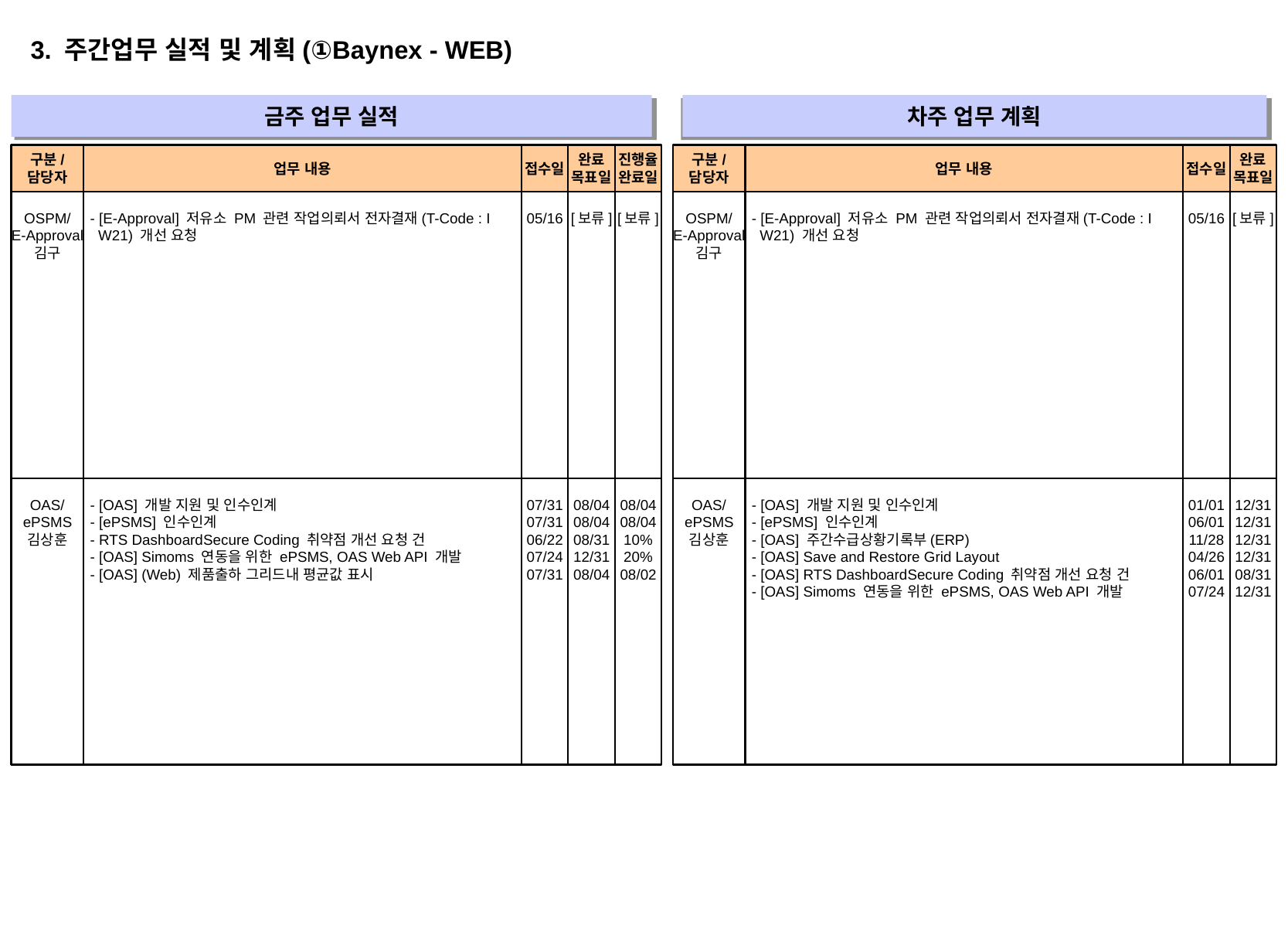

3. 주간업무 실적 및 계획(①Baynex - WEB)
금주 업무 실적
차주 업무 계획
" "
" "
구분/
담당자
업무 내용
접수일
완료
목표일
진행율
완료일
구분/
담당자
업무 내용
접수일
완료
목표일
OSPM/
E-Approval
김구

- [E-Approval] 저유소 PM 관련 작업의뢰서 전자결재(T-Code : I
  W21) 개선 요청
05/16
[보류]
[보류]
OSPM/
E-Approval
김구

- [E-Approval] 저유소 PM 관련 작업의뢰서 전자결재(T-Code : I
  W21) 개선 요청
05/16
[보류]
OAS/
ePSMS
김상훈

- [OAS] 개발 지원 및 인수인계
- [ePSMS] 인수인계
- RTS DashboardSecure Coding 취약점 개선 요청 건
- [OAS] Simoms 연동을 위한 ePSMS, OAS Web API 개발
- [OAS] (Web) 제품출하 그리드내 평균값 표시
07/31
07/31
06/22
07/24
07/31
08/04
08/04
08/31
12/31
08/04
08/04
08/04
10%
20%
08/02
OAS/
ePSMS
김상훈

- [OAS] 개발 지원 및 인수인계
- [ePSMS] 인수인계
- [OAS] 주간수급상황기록부(ERP)
- [OAS] Save and Restore Grid Layout
- [OAS] RTS DashboardSecure Coding 취약점 개선 요청 건
- [OAS] Simoms 연동을 위한 ePSMS, OAS Web API 개발
01/01
06/01
11/28
04/26
06/01
07/24
12/31
12/31
12/31
12/31
08/31
12/31